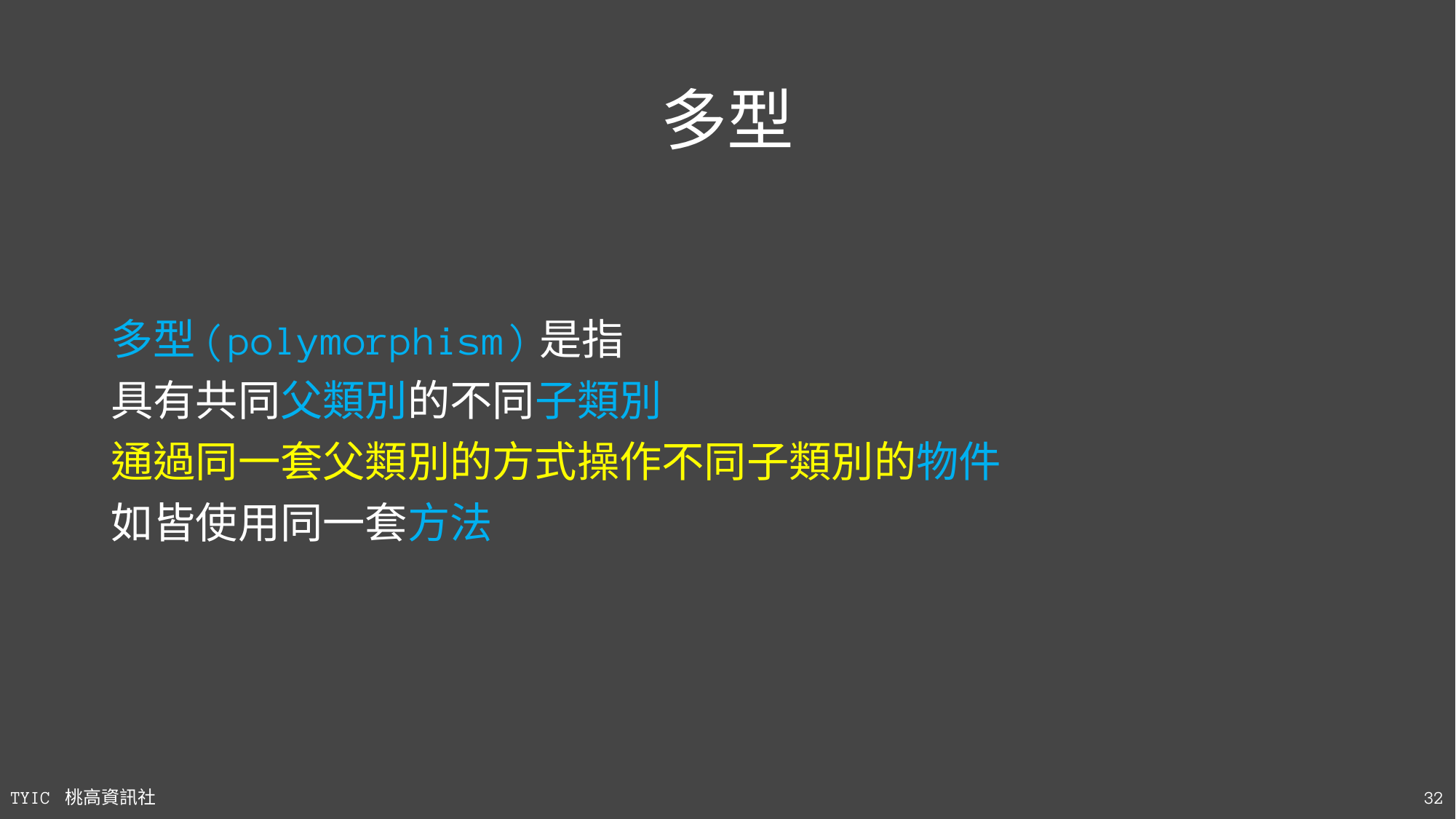

# 多型
多型(polymorphism)是指
具有共同父類別的不同子類別
通過同一套父類別的方式操作不同子類別的物件
如皆使用同一套方法